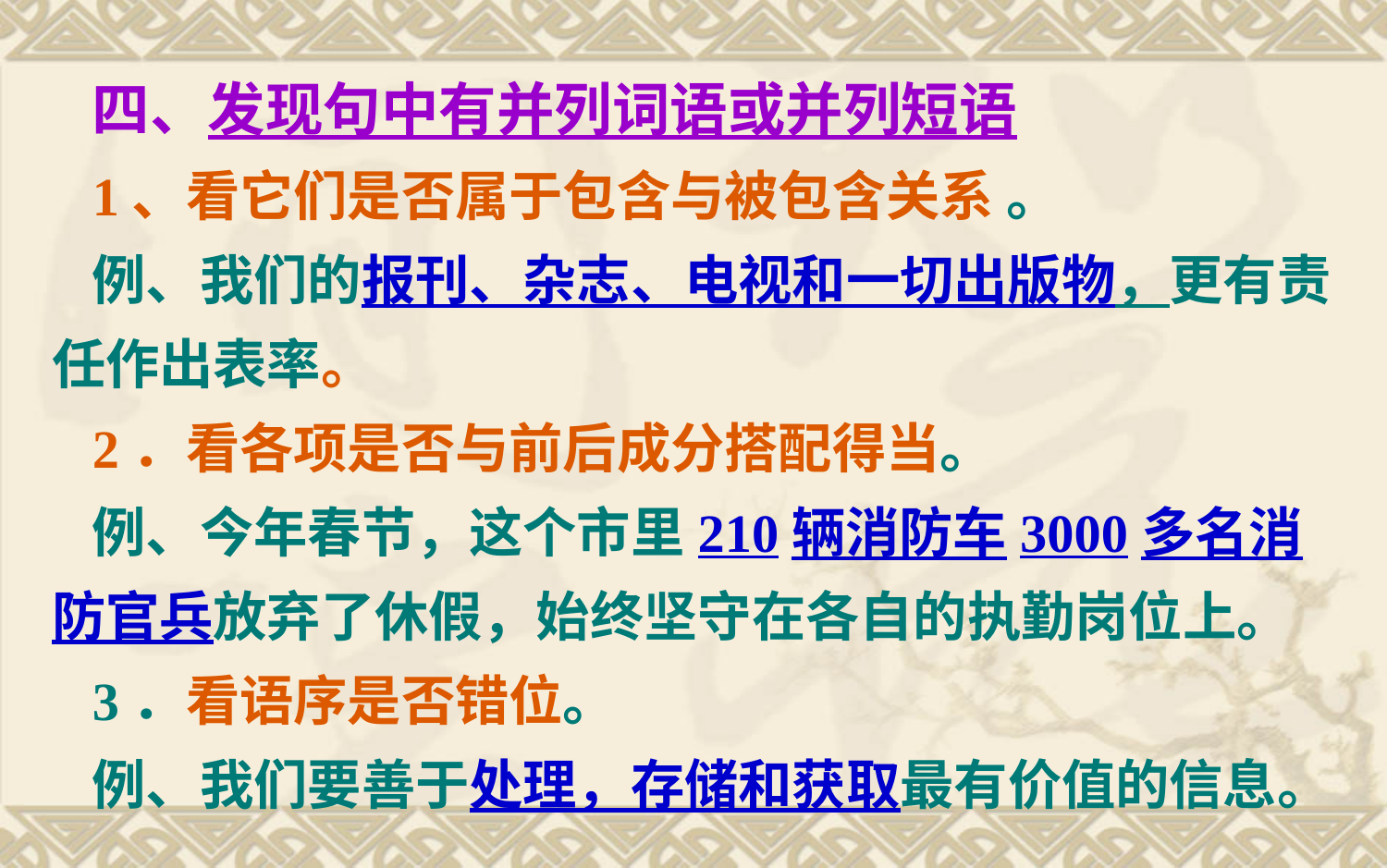

四、发现句中有并列词语或并列短语
1、看它们是否属于包含与被包含关系 。
例、我们的报刊、杂志、电视和一切出版物，更有责任作出表率。
2．看各项是否与前后成分搭配得当。
例、今年春节，这个市里210辆消防车3000多名消防官兵放弃了休假，始终坚守在各自的执勤岗位上。
3．看语序是否错位。
例、我们要善于处理，存储和获取最有价值的信息。